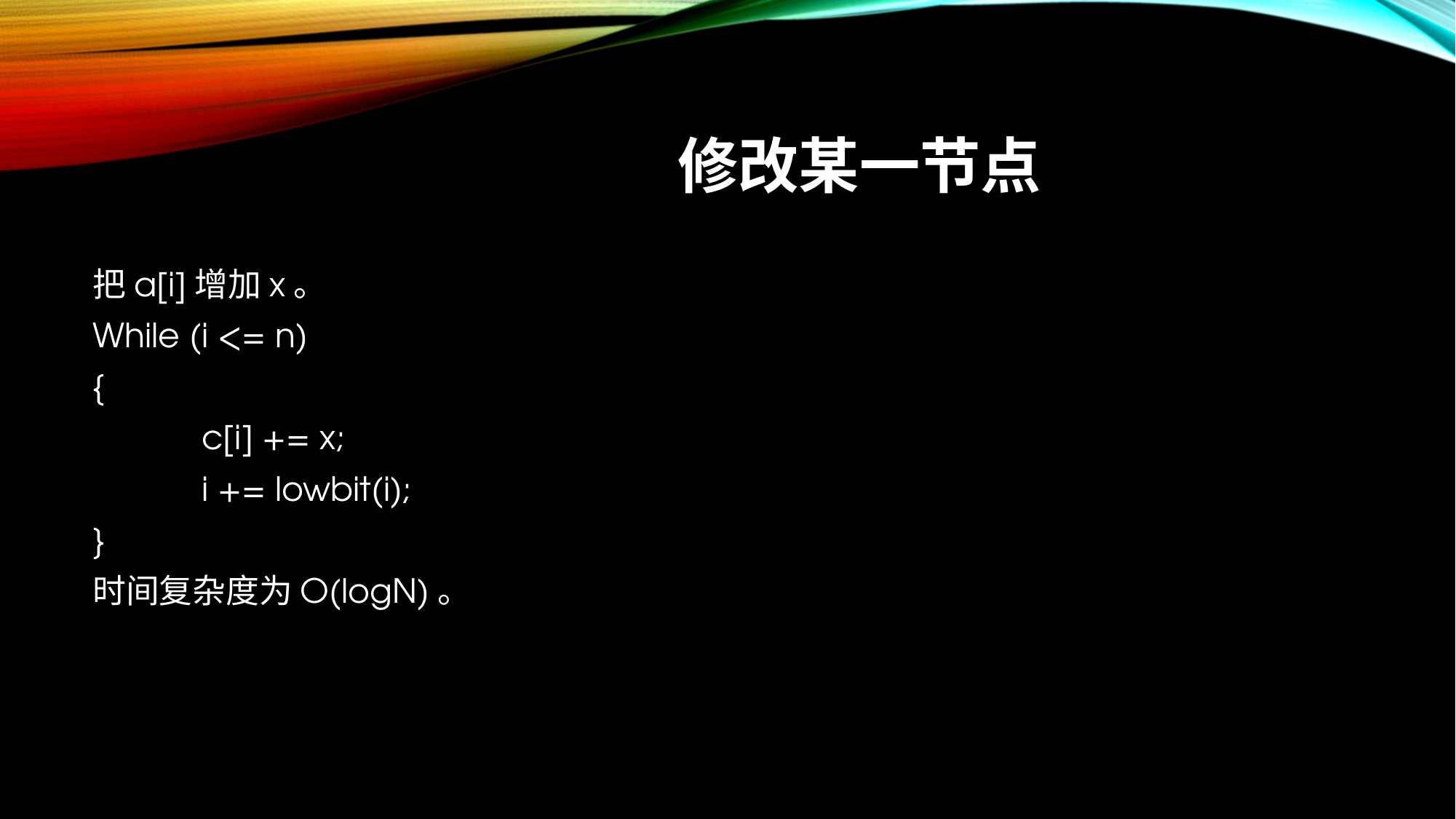

# 修改某一节点
把a[i]增加x。
While (i <= n)
{
	c[i] += x;
	i += lowbit(i);
}
时间复杂度为O(logN)。